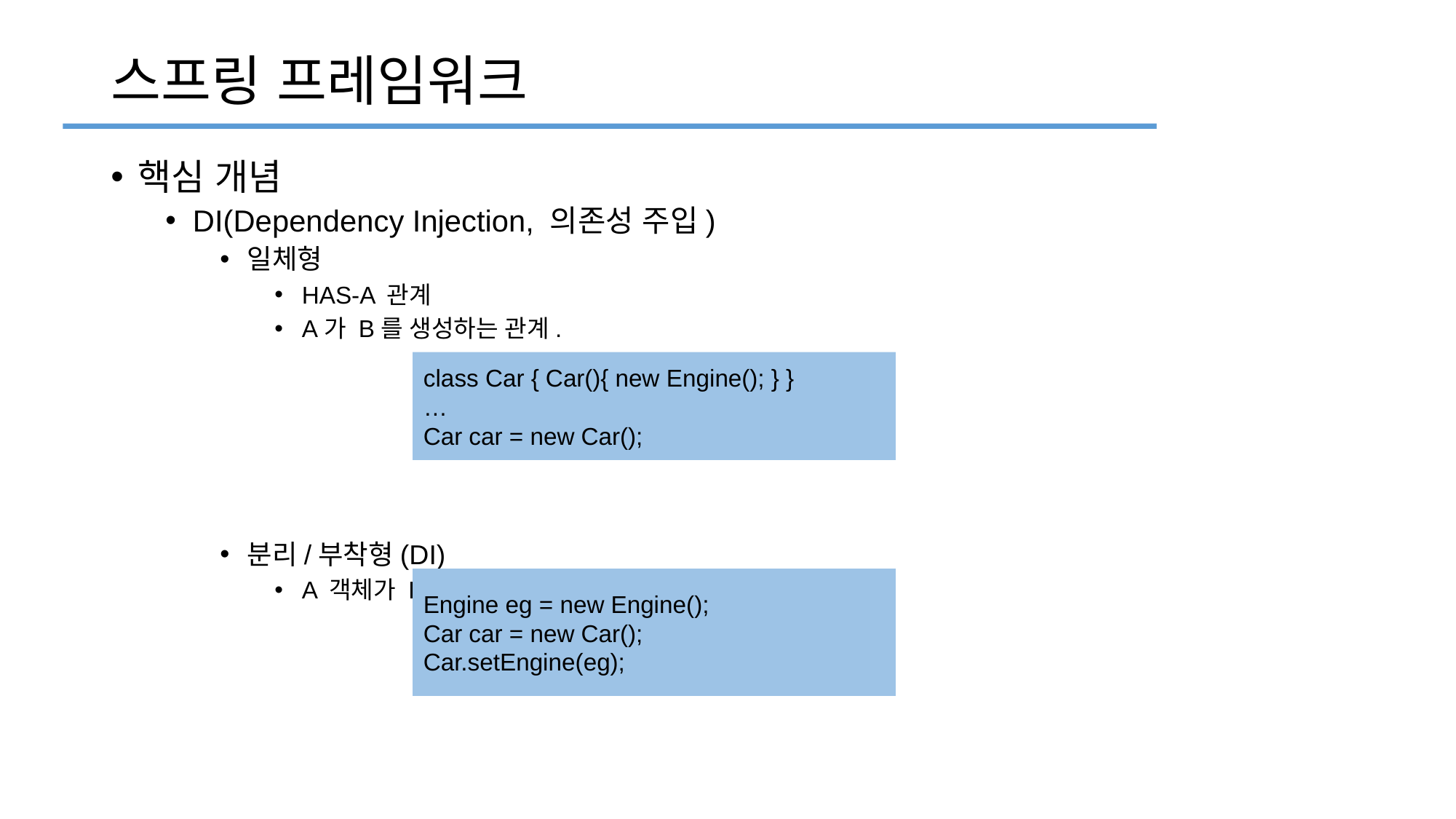

# 스프링 프레임워크
핵심 개념
DI(Dependency Injection, 의존성 주입)
일체형
HAS-A 관계
A가 B를 생성하는 관계.

분리/부착형(DI)
A 객체가 B 객체를 사용하는 관계
class Car { Car(){ new Engine(); } }
…
Car car = new Car();
Engine eg = new Engine();
Car car = new Car();
Car.setEngine(eg);